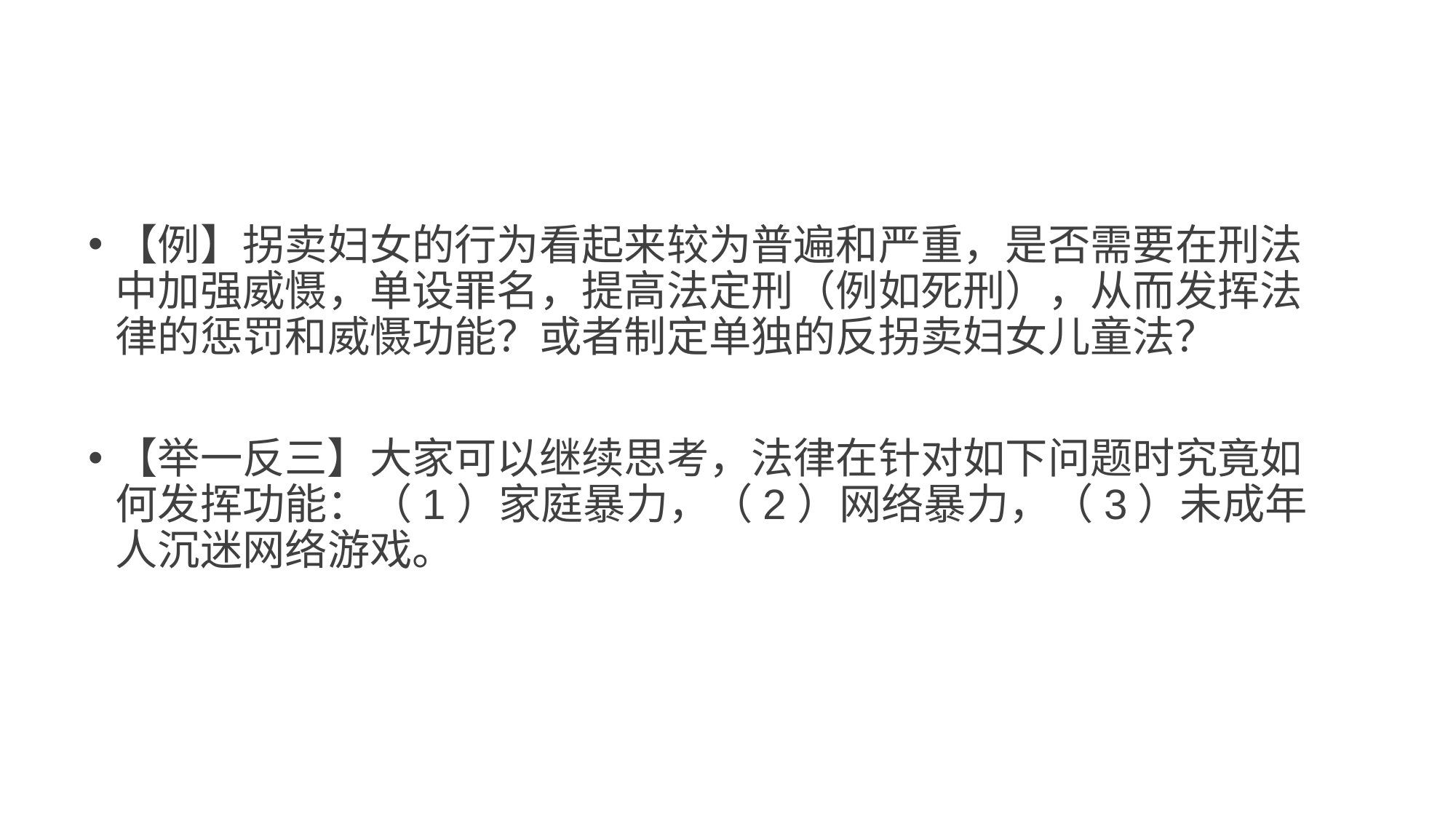

#
【例】拐卖妇女的行为看起来较为普遍和严重，是否需要在刑法中加强威慑，单设罪名，提高法定刑（例如死刑），从而发挥法律的惩罚和威慑功能？或者制定单独的反拐卖妇女儿童法？

【举一反三】大家可以继续思考，法律在针对如下问题时究竟如何发挥功能：（1）家庭暴力，（2）网络暴力，（3）未成年人沉迷网络游戏。